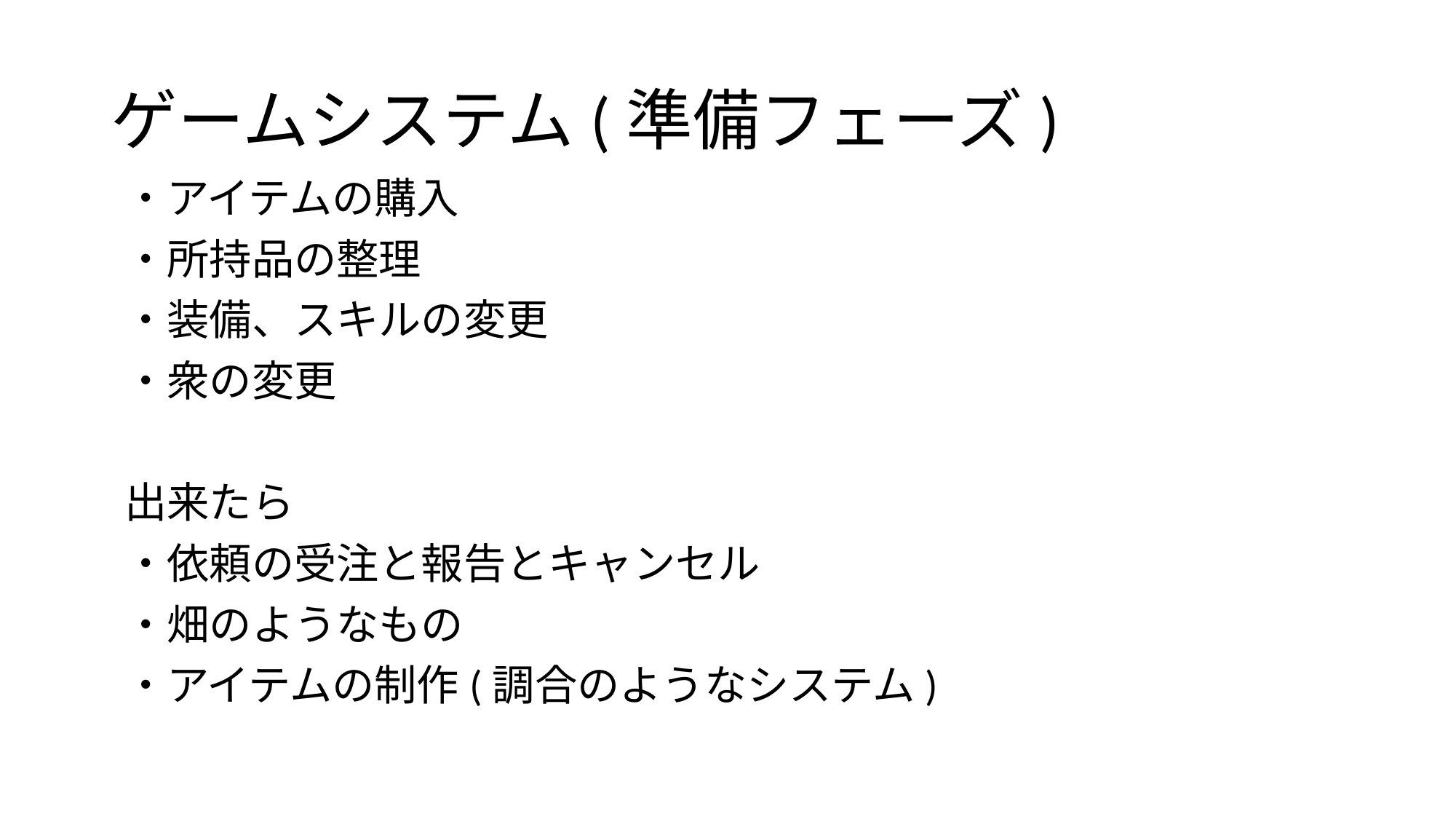

# ゲームシステム(準備フェーズ)
・アイテムの購入
・所持品の整理
・装備、スキルの変更
・衆の変更

出来たら
・依頼の受注と報告とキャンセル
・畑のようなもの
・アイテムの制作(調合のようなシステム)